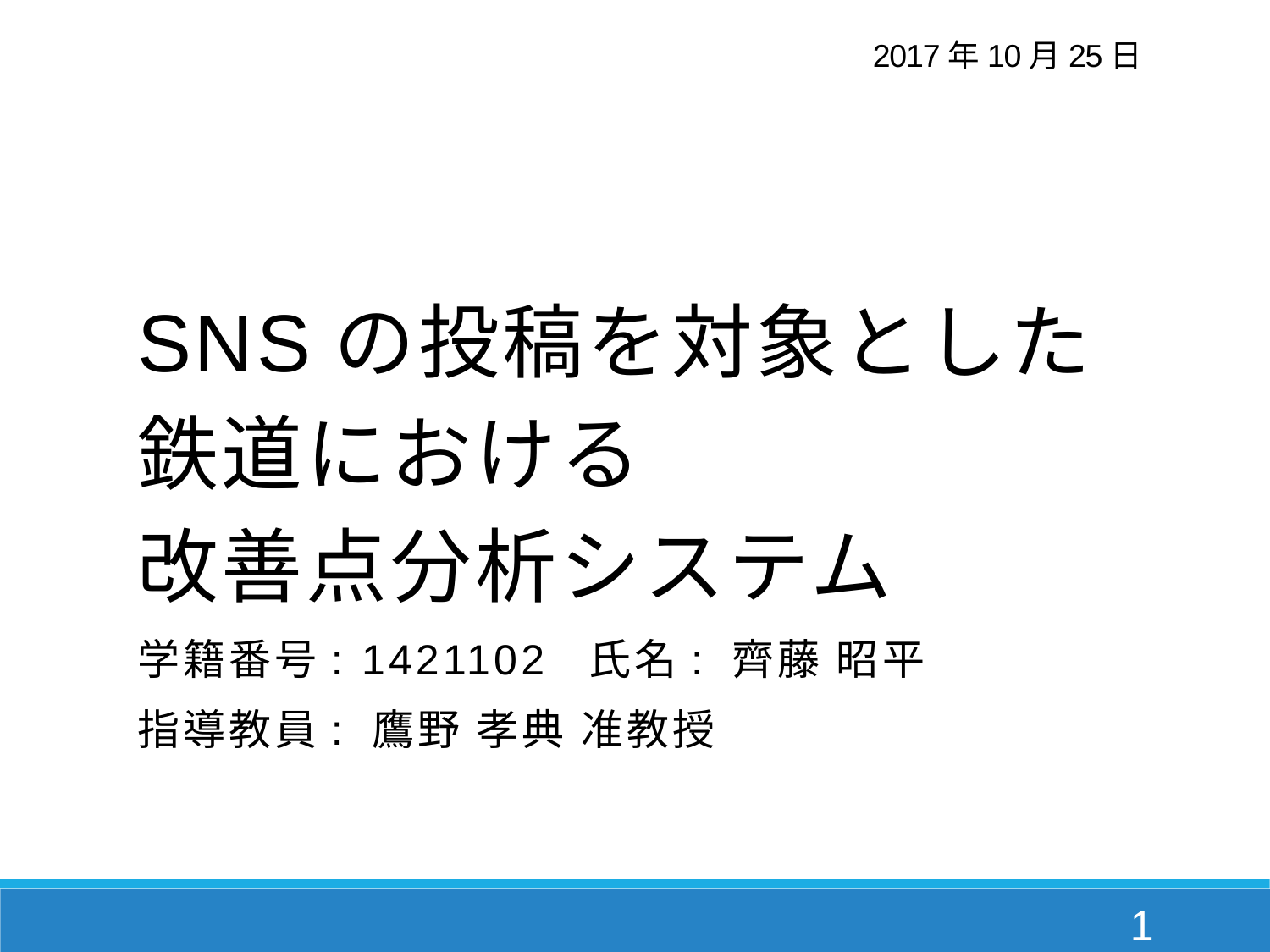

# 2017年10月25日

SNSの投稿を対象とした
鉄道における
改善点分析システム
学籍番号: 1421102  氏名: 齊藤 昭平
指導教員: 鷹野 孝典 准教授

1